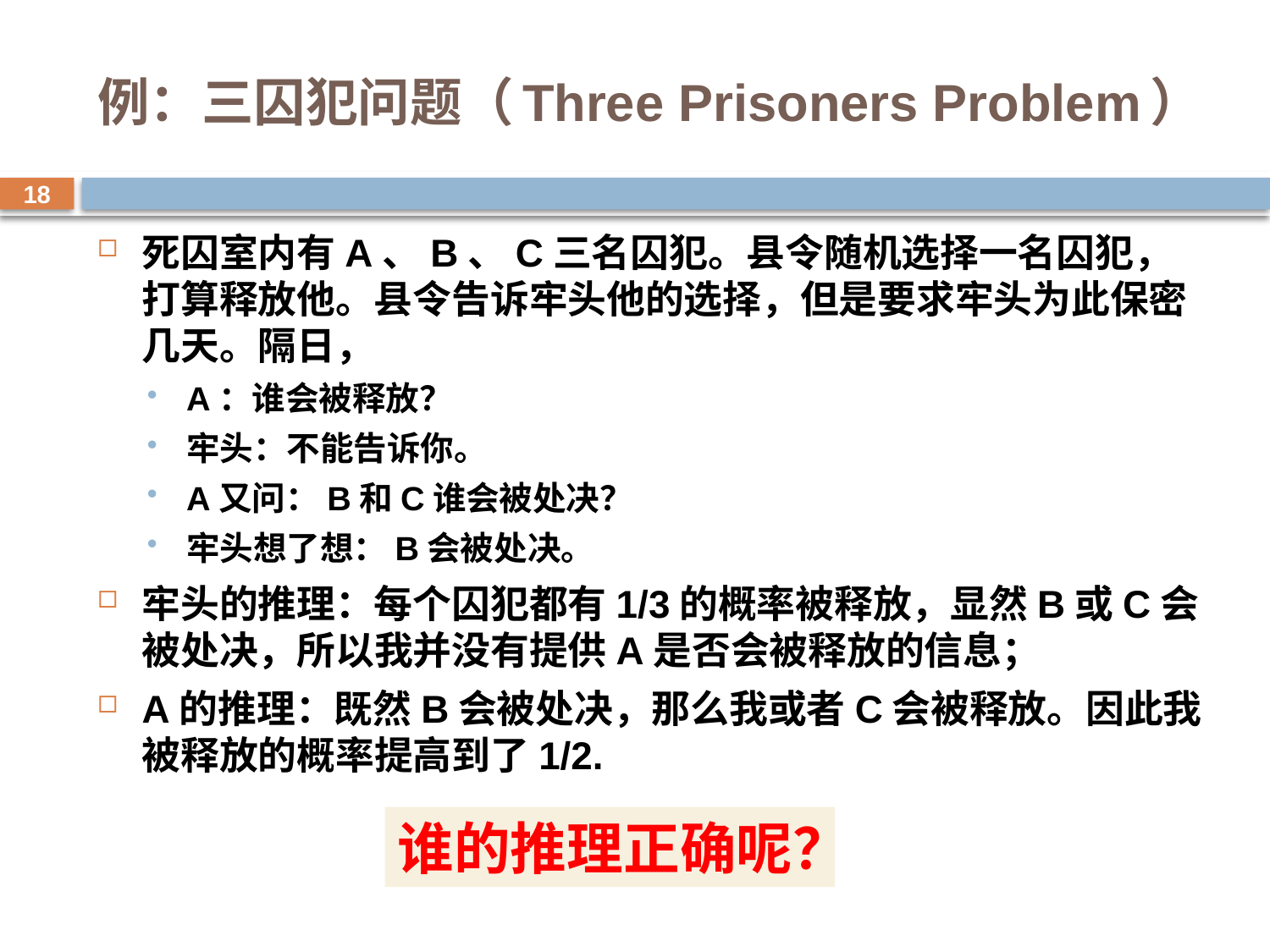

# 例：三囚犯问题（Three Prisoners Problem）
18
死囚室内有A、B、C三名囚犯。县令随机选择一名囚犯，打算释放他。县令告诉牢头他的选择，但是要求牢头为此保密几天。隔日，
A：谁会被释放？
牢头：不能告诉你。
A又问：B和C谁会被处决？
牢头想了想：B会被处决。
牢头的推理：每个囚犯都有1/3的概率被释放，显然B或C会被处决，所以我并没有提供A是否会被释放的信息；
A的推理：既然B会被处决，那么我或者C会被释放。因此我被释放的概率提高到了1/2.

谁的推理正确呢？